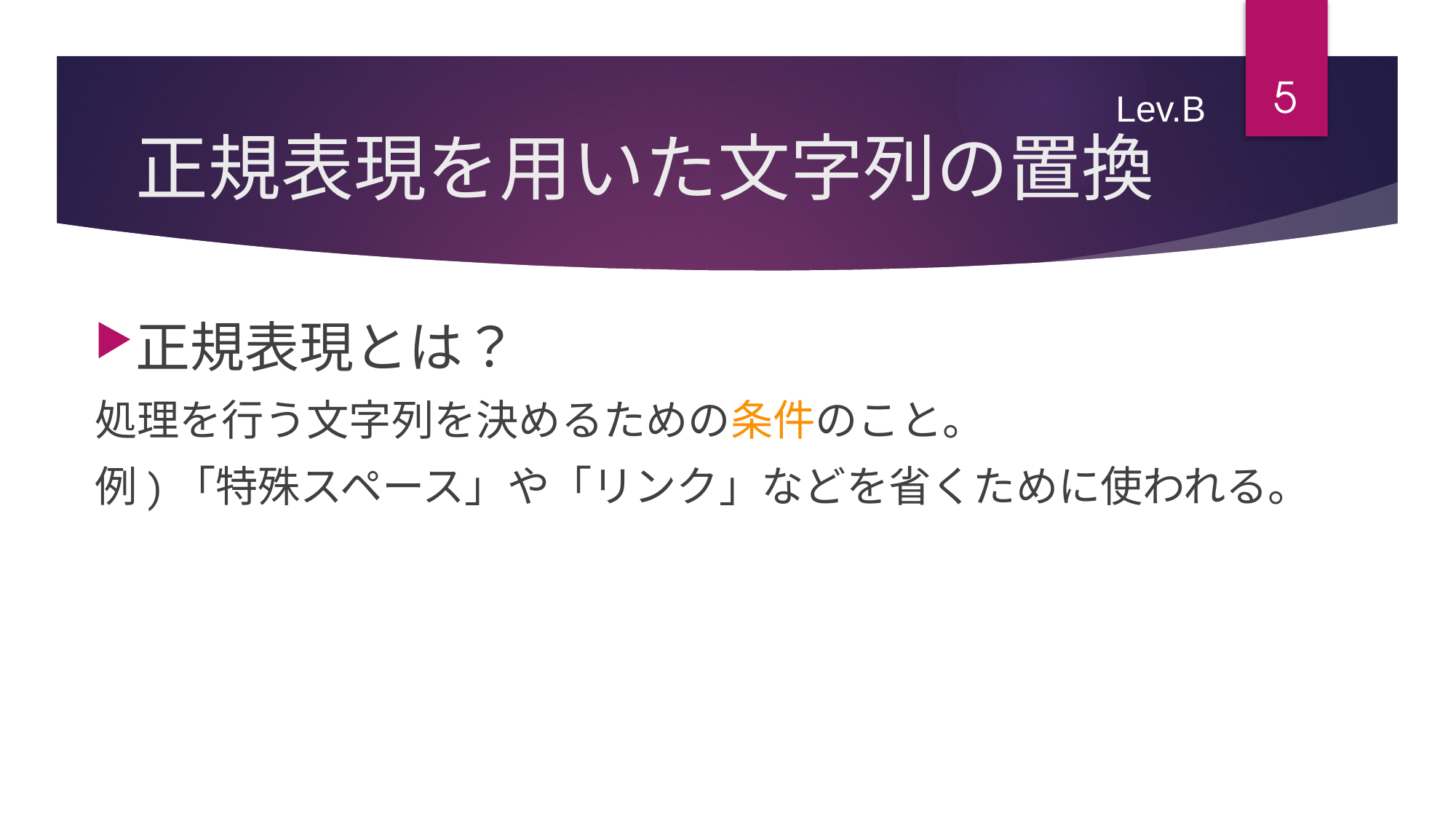

5
Lev.B
# 正規表現を用いた文字列の置換
正規表現とは？
処理を行う文字列を決めるための条件のこと。
例)「特殊スペース」や「リンク」などを省くために使われる。